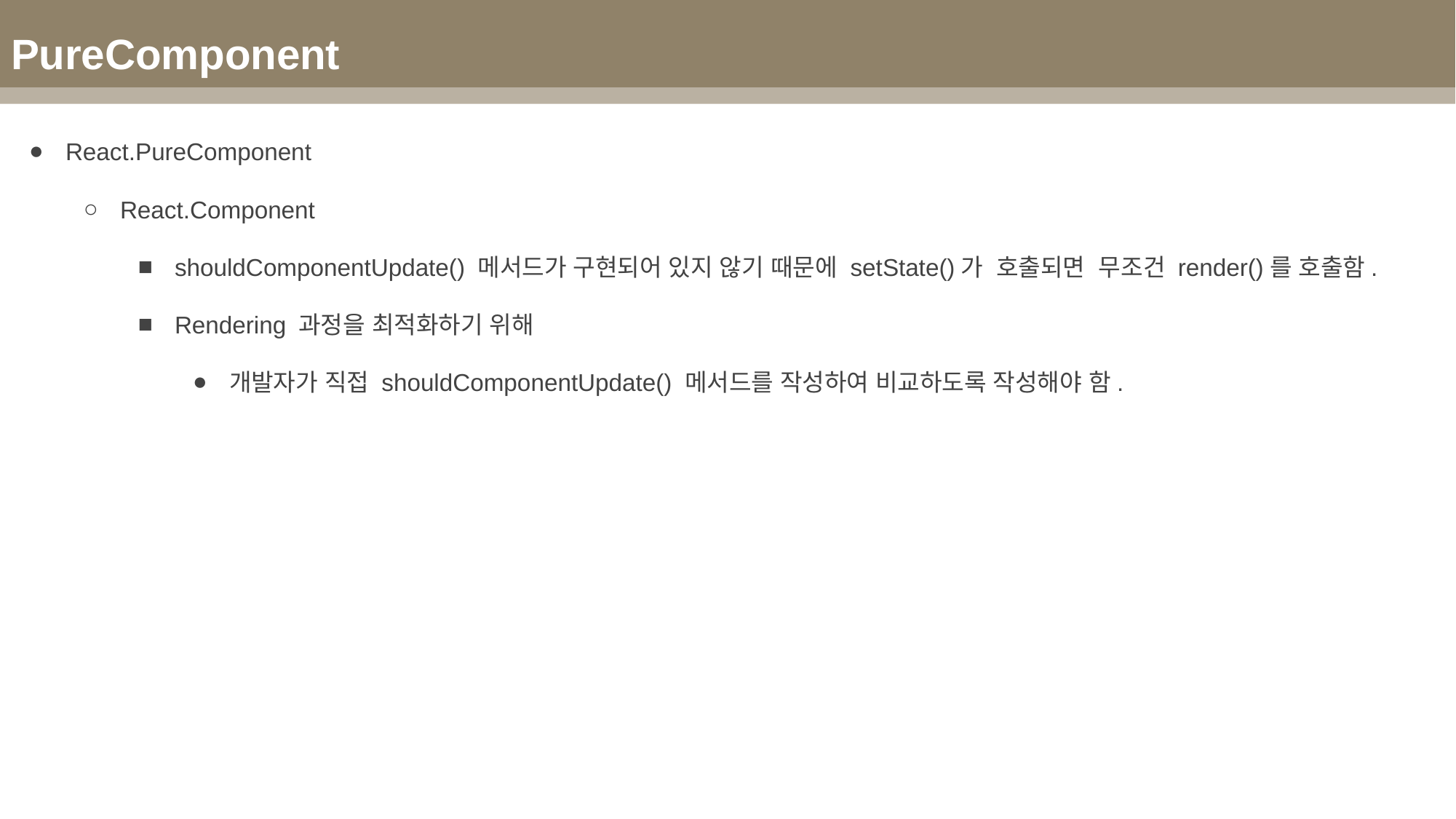

PureComponent
React.PureComponent
React.Component
shouldComponentUpdate() 메서드가 구현되어 있지 않기 때문에 setState()가  호출되면  무조건 render()를 호출함.
Rendering 과정을 최적화하기 위해
개발자가 직접 shouldComponentUpdate() 메서드를 작성하여 비교하도록 작성해야 함.